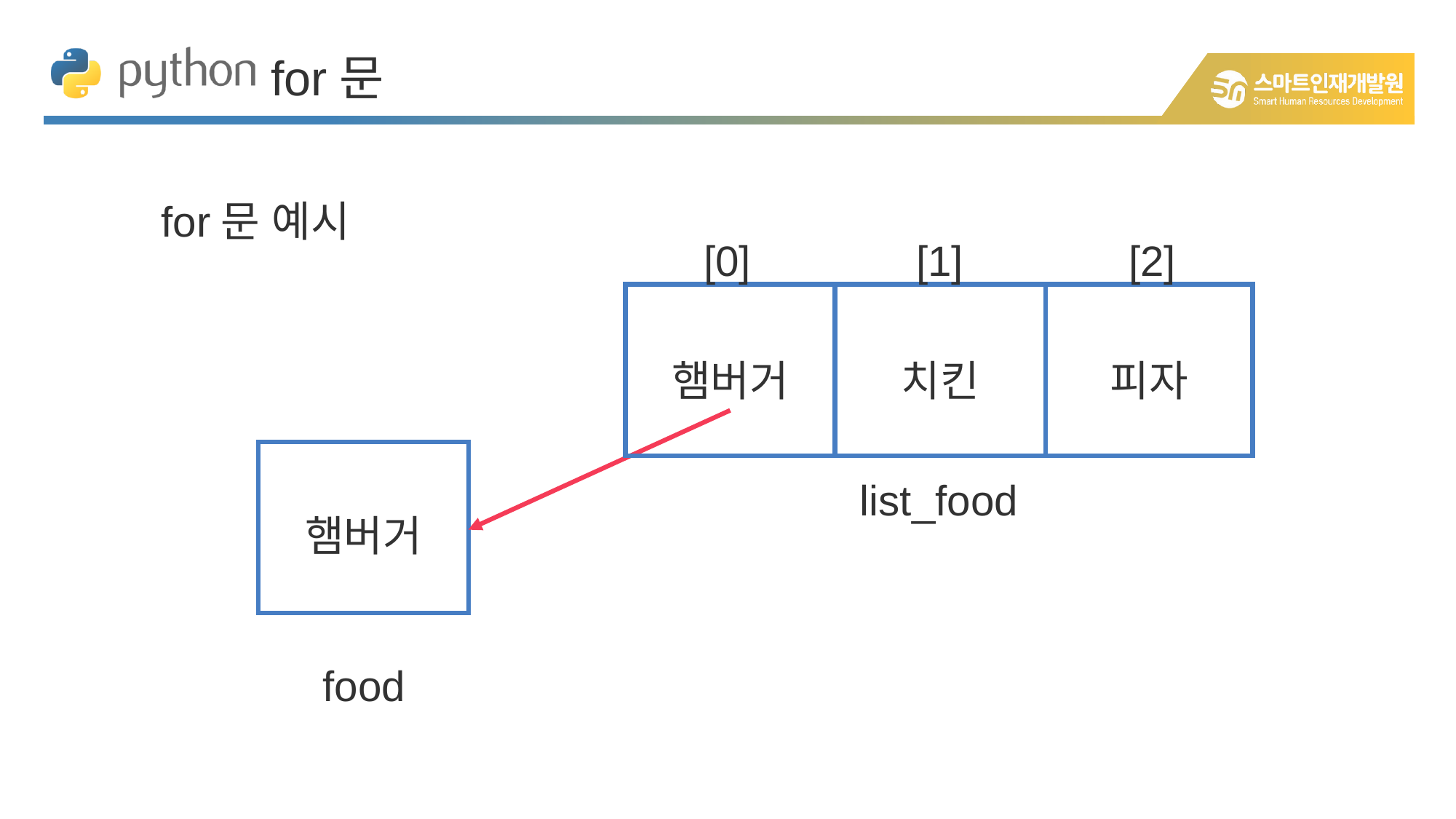

for문
for문 예시
[0]              [1]              [2]

햄버거
치킨
피자
list_food

햄버거
food